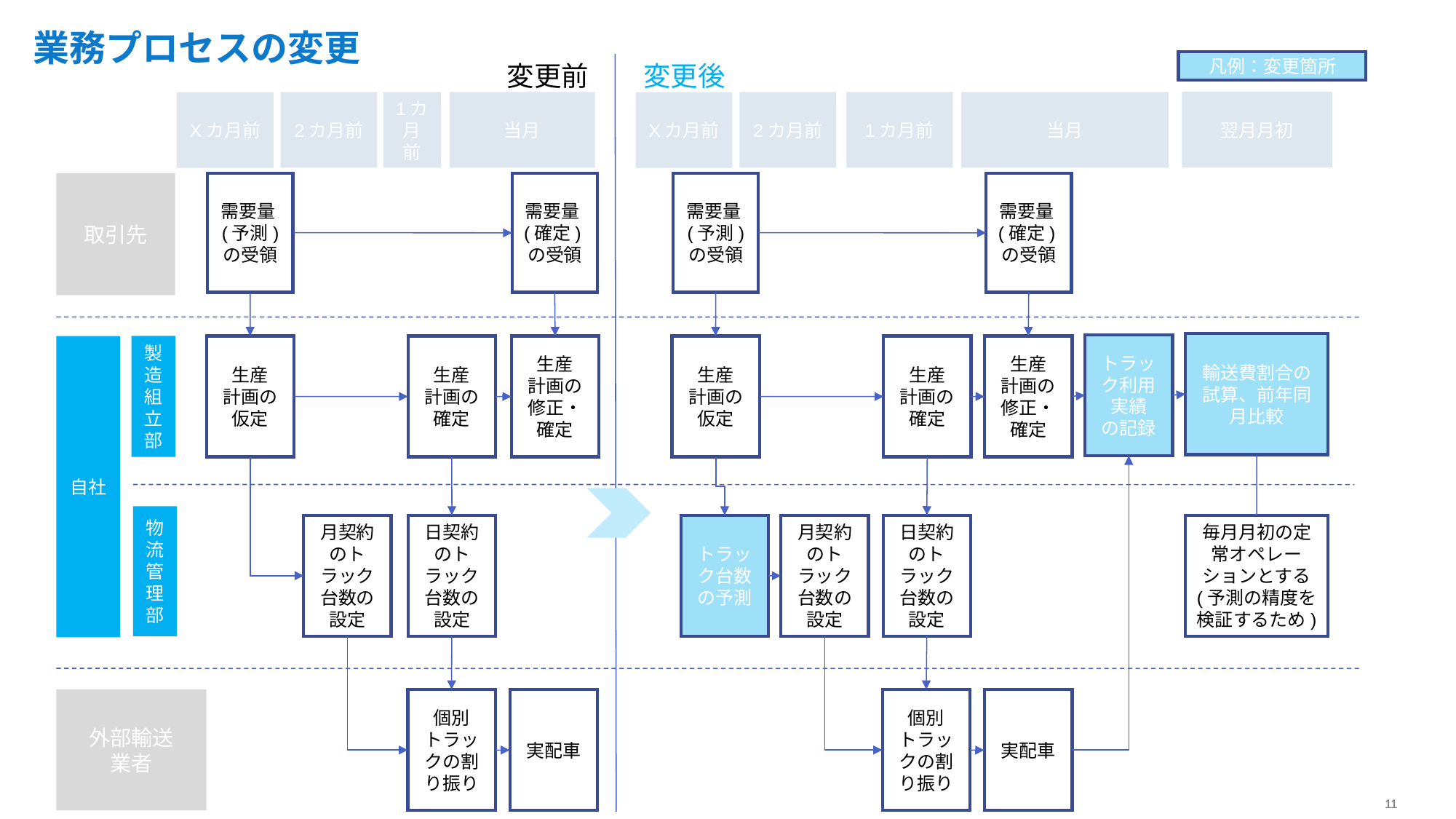

業務プロセスの変更
凡例：変更箇所
変更前　　変更後

翌月月初
2カ月前
1カ月前
当月
2カ月前
1カ月前
当月
Xカ月前
Xカ月前
取引先
需要量(予測)
の受領
需要量(確定)の受領
需要量(予測)
の受領
需要量(確定)の受領

輸送費割合の試算、前年同月比較
トラック利用
実績
の記録
自社
製造組立部
生産
計画の
仮定
生産
計画の
確定
生産
計画の
修正・
確定
生産
計画の
仮定
生産
計画の
確定
生産
計画の
修正・
確定

物流管理部
月契約のトラック台数の設定
日契約のトラック台数の設定
トラック台数
の予測
月契約のトラック台数の設定
日契約のトラック台数の設定
毎月月初の定常オペレーションとする
(予測の精度を検証するため)

外部輸送
業者
個別
トラックの割り振り
実配車
個別
トラックの割り振り
実配車